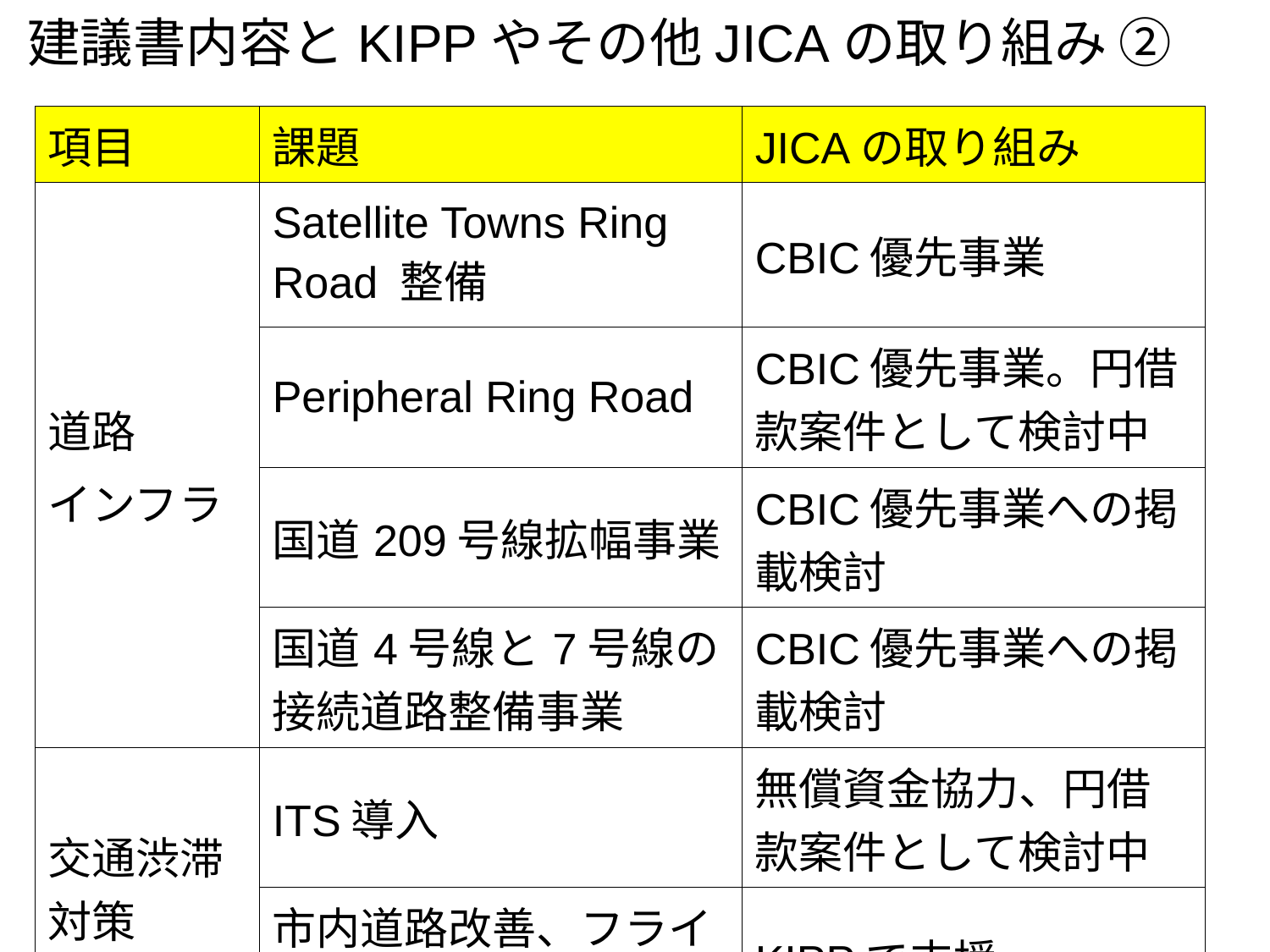

建議書内容とKIPPやその他JICAの取り組み ②
| 項目 | 課題 | JICAの取り組み |
| --- | --- | --- |
| 道路 インフラ | Satellite Towns Ring Road 整備 | CBIC優先事業 |
|  | Peripheral Ring Road | CBIC優先事業。円借款案件として検討中 |
|  | 国道209号線拡幅事業 | CBIC優先事業への掲載検討 |
|  | 国道4号線と7号線の接続道路整備事業 | CBIC優先事業への掲載検討 |
| 交通渋滞対策 | ITS導入 | 無償資金協力、円借款案件として検討中 |
|  | 市内道路改善、フライオーバー設置 | KIPPで支援 |